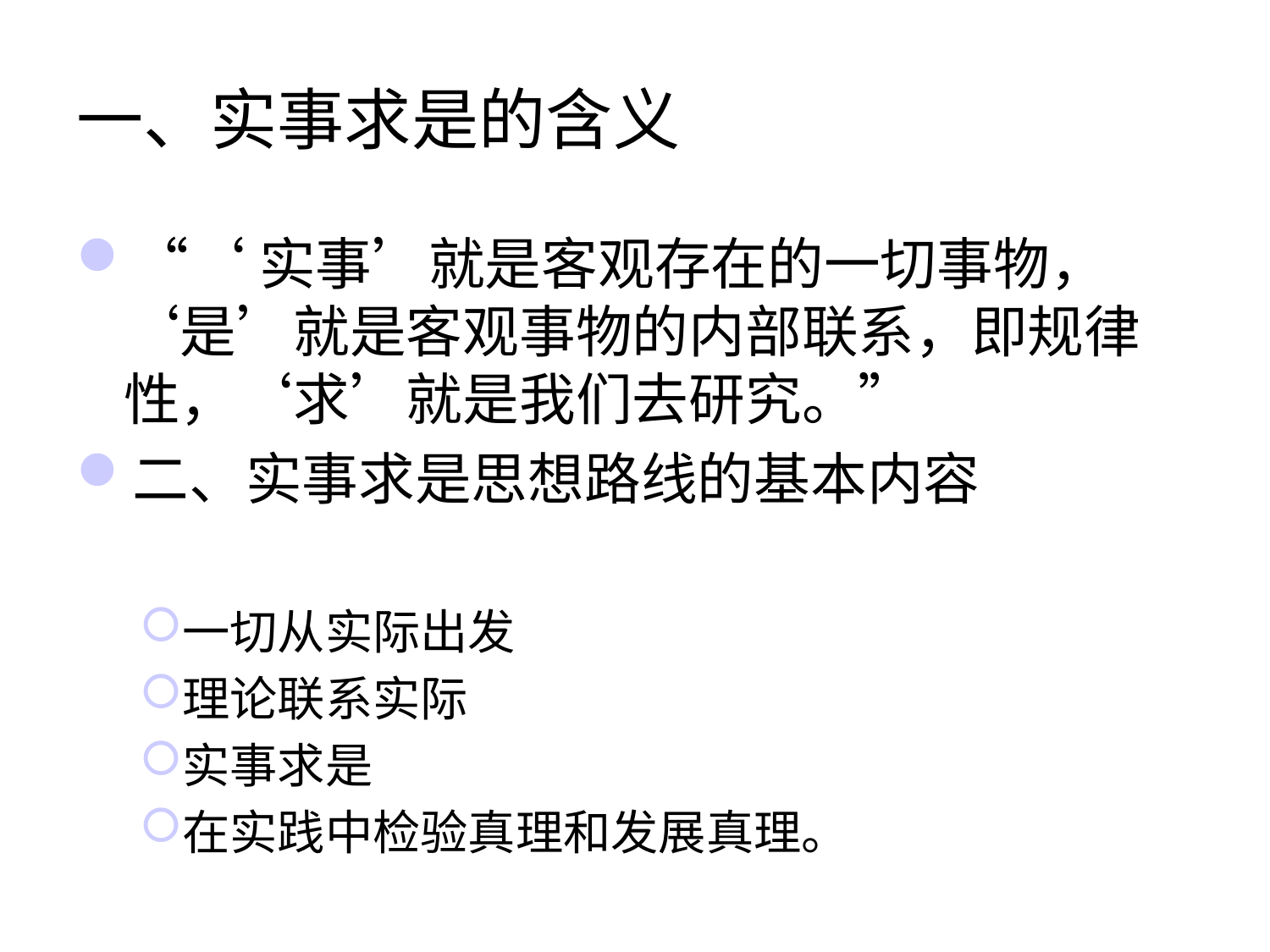

# 一、实事求是的含义
“‘实事’就是客观存在的一切事物，‘是’就是客观事物的内部联系，即规律性，‘求’就是我们去研究。”
二、实事求是思想路线的基本内容

一切从实际出发
理论联系实际
实事求是
在实践中检验真理和发展真理。